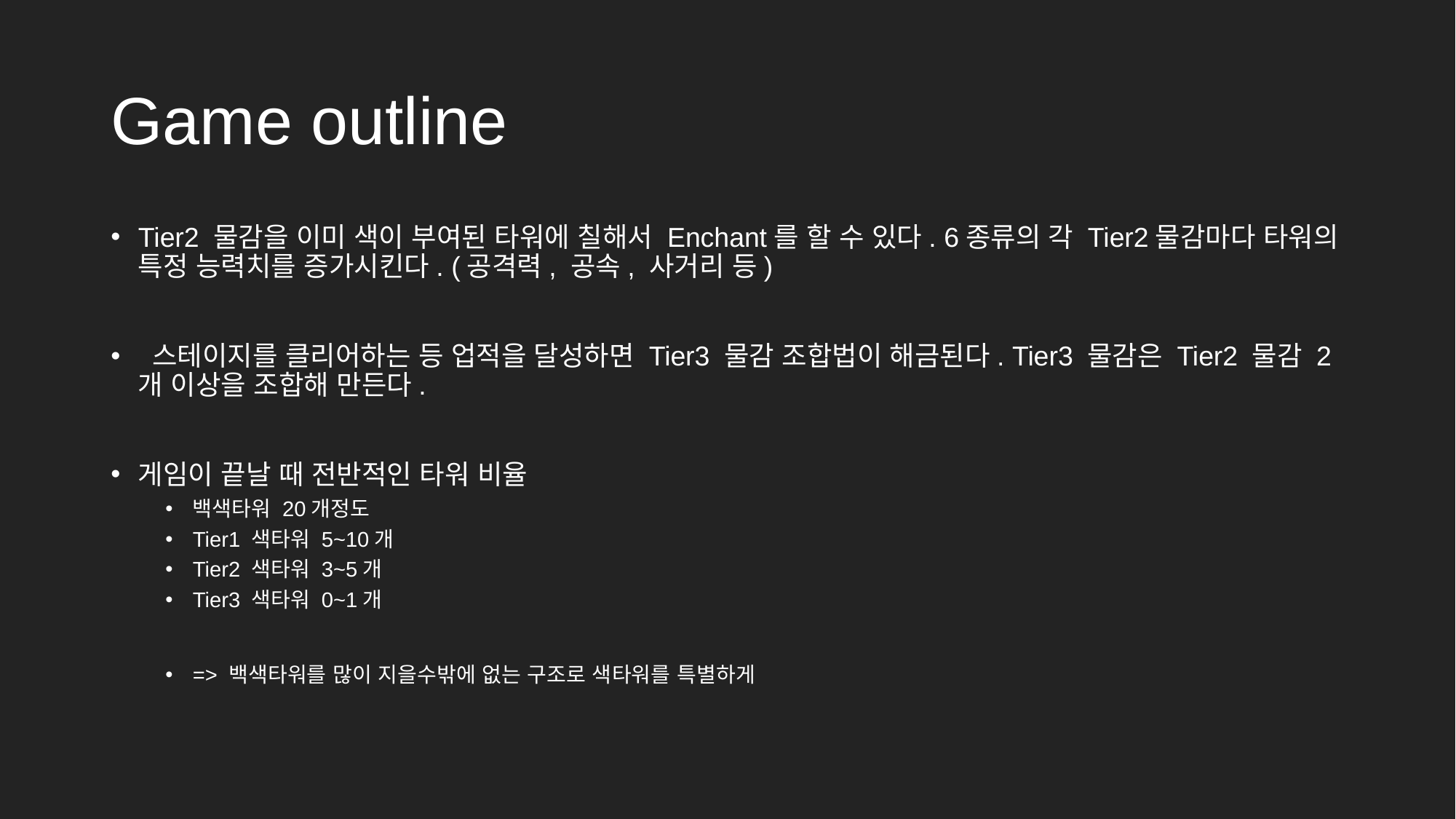

# Game outline
Tier2 물감을 이미 색이 부여된 타워에 칠해서 Enchant를 할 수 있다. 6종류의 각 Tier2물감마다 타워의 특정 능력치를 증가시킨다. (공격력, 공속, 사거리 등)

 스테이지를 클리어하는 등 업적을 달성하면 Tier3 물감 조합법이 해금된다. Tier3 물감은 Tier2 물감 2개 이상을 조합해 만든다.

게임이 끝날 때 전반적인 타워 비율
백색타워 20개정도
Tier1 색타워 5~10개
Tier2 색타워 3~5개
Tier3 색타워 0~1개

=> 백색타워를 많이 지을수밖에 없는 구조로 색타워를 특별하게